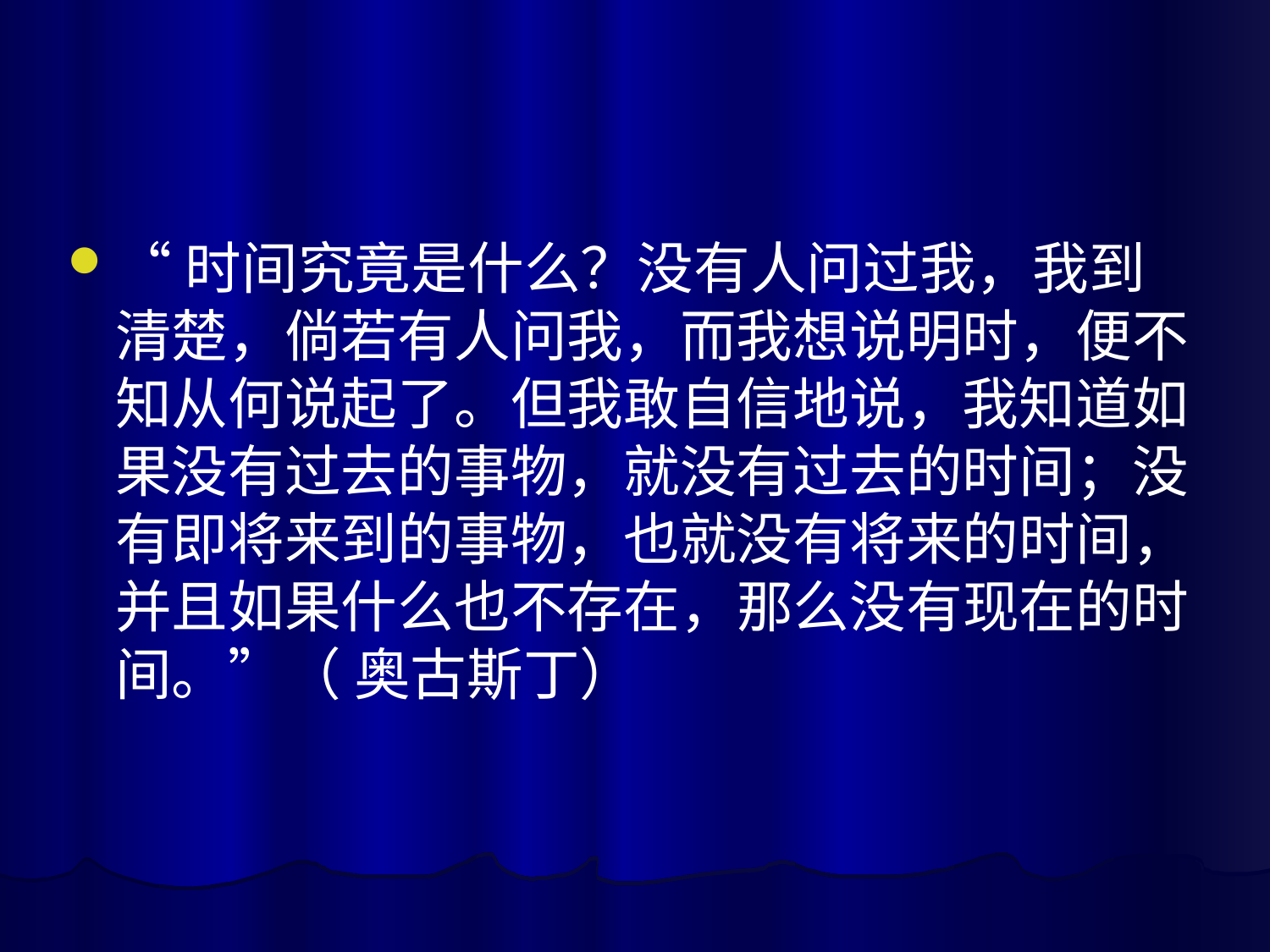

#
“时间究竟是什么？没有人问过我，我到清楚，倘若有人问我，而我想说明时，便不知从何说起了。但我敢自信地说，我知道如果没有过去的事物，就没有过去的时间；没有即将来到的事物，也就没有将来的时间，并且如果什么也不存在，那么没有现在的时间。”（ 奥古斯丁）